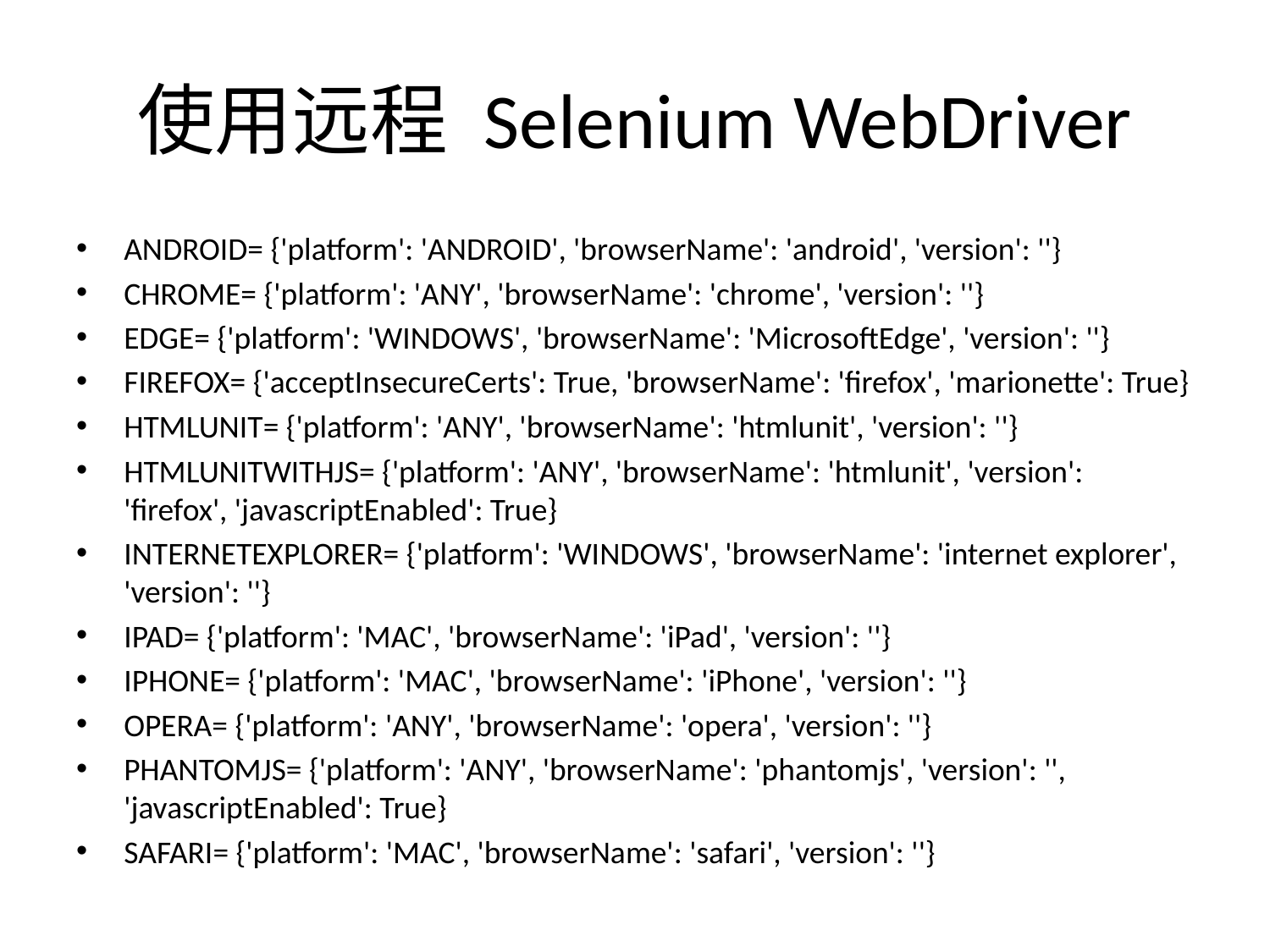

# 使用远程 Selenium WebDriver
ANDROID= {'platform': 'ANDROID', 'browserName': 'android', 'version': ''}
CHROME= {'platform': 'ANY', 'browserName': 'chrome', 'version': ''}
EDGE= {'platform': 'WINDOWS', 'browserName': 'MicrosoftEdge', 'version': ''}
FIREFOX= {'acceptInsecureCerts': True, 'browserName': 'firefox', 'marionette': True}
HTMLUNIT= {'platform': 'ANY', 'browserName': 'htmlunit', 'version': ''}
HTMLUNITWITHJS= {'platform': 'ANY', 'browserName': 'htmlunit', 'version': 'firefox', 'javascriptEnabled': True}
INTERNETEXPLORER= {'platform': 'WINDOWS', 'browserName': 'internet explorer', 'version': ''}
IPAD= {'platform': 'MAC', 'browserName': 'iPad', 'version': ''}
IPHONE= {'platform': 'MAC', 'browserName': 'iPhone', 'version': ''}
OPERA= {'platform': 'ANY', 'browserName': 'opera', 'version': ''}
PHANTOMJS= {'platform': 'ANY', 'browserName': 'phantomjs', 'version': '', 'javascriptEnabled': True}
SAFARI= {'platform': 'MAC', 'browserName': 'safari', 'version': ''}